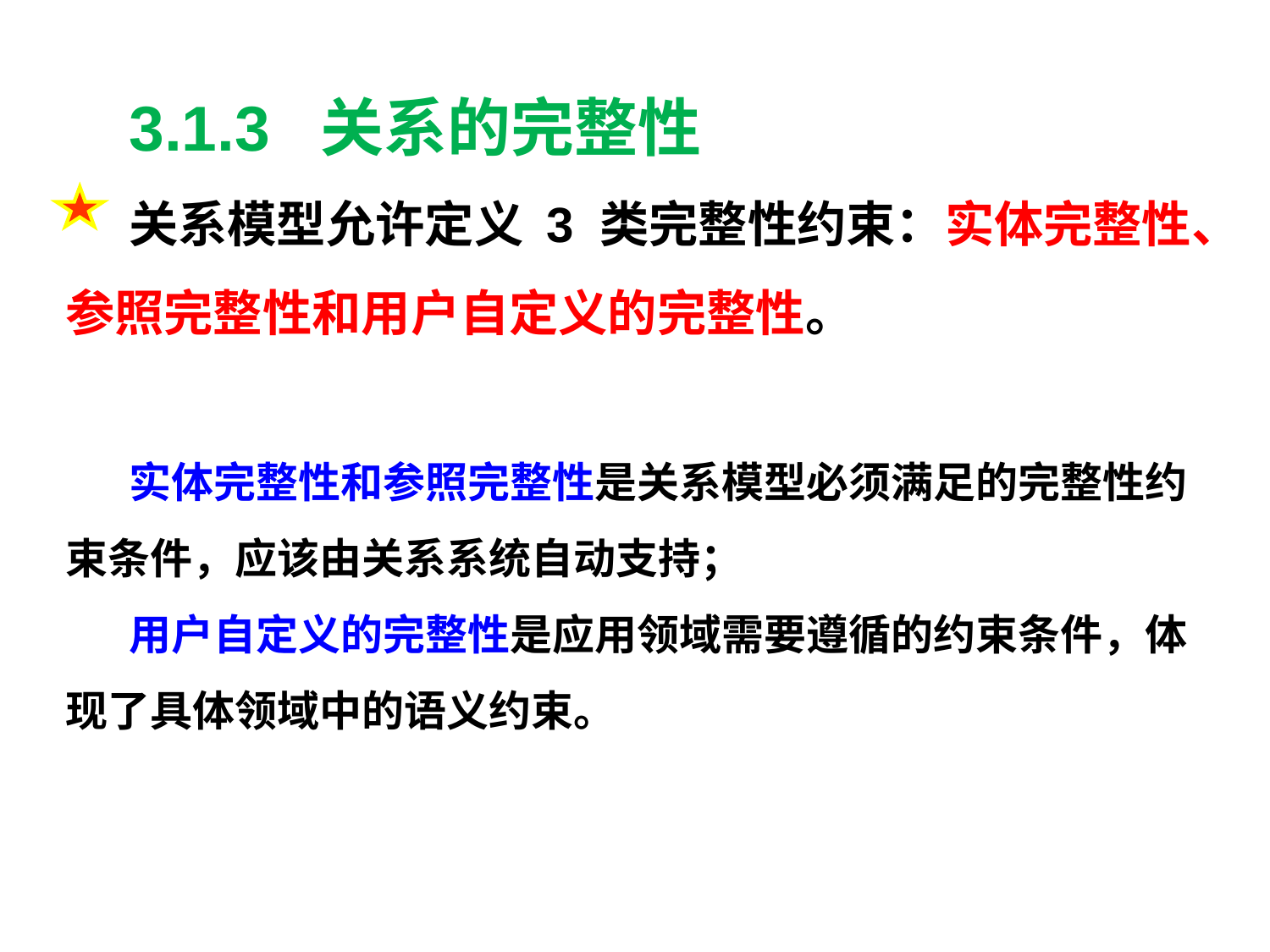

3.1.3  关系的完整性
关系模型允许定义 3 类完整性约束：实体完整性、参照完整性和用户自定义的完整性。

实体完整性和参照完整性是关系模型必须满足的完整性约束条件，应该由关系系统自动支持；
用户自定义的完整性是应用领域需要遵循的约束条件，体现了具体领域中的语义约束。